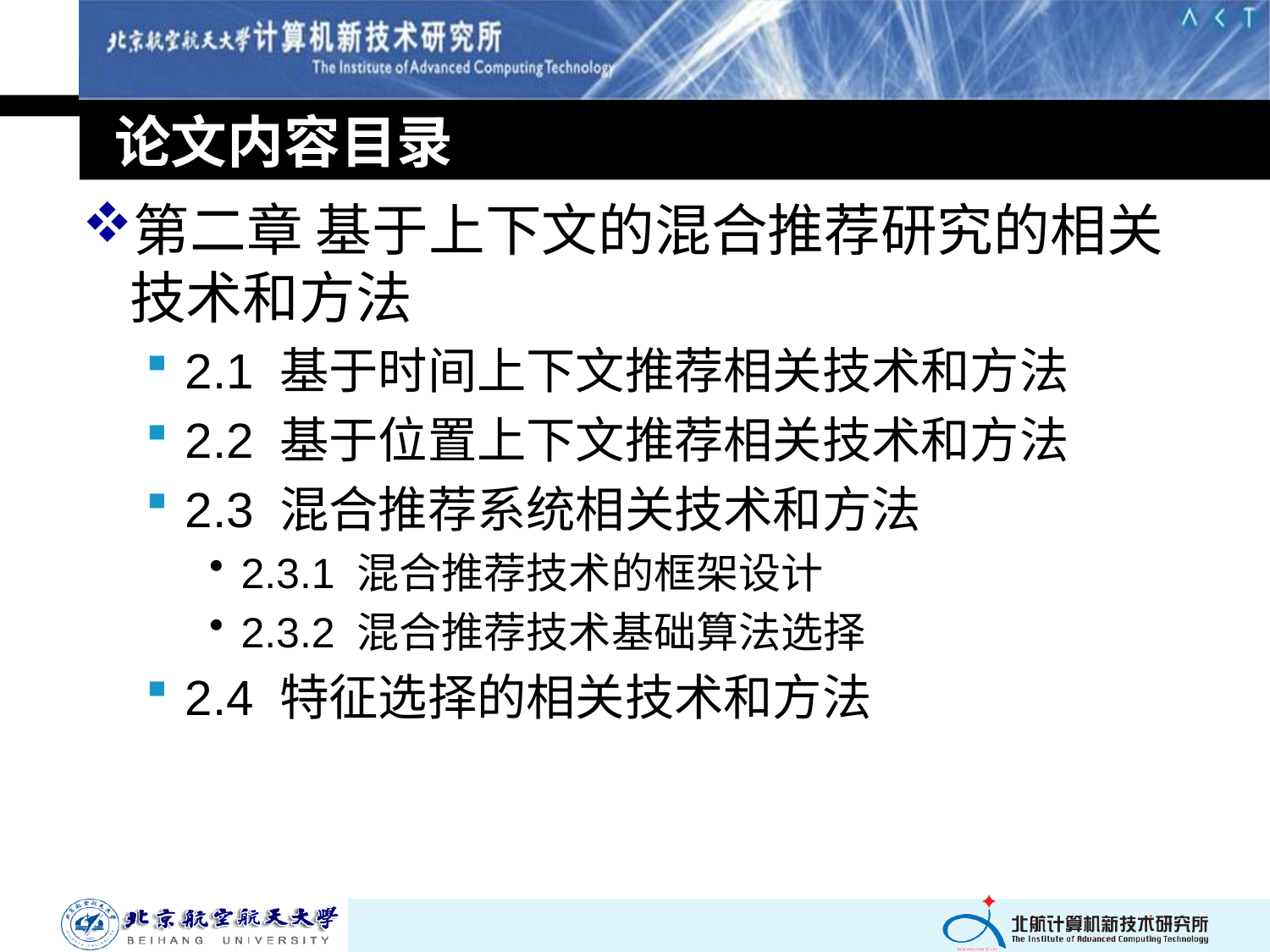

# 论文内容目录
第二章 基于上下文的混合推荐研究的相关技术和方法
2.1 基于时间上下文推荐相关技术和方法
2.2 基于位置上下文推荐相关技术和方法
2.3 混合推荐系统相关技术和方法
2.3.1 混合推荐技术的框架设计
2.3.2 混合推荐技术基础算法选择
2.4 特征选择的相关技术和方法